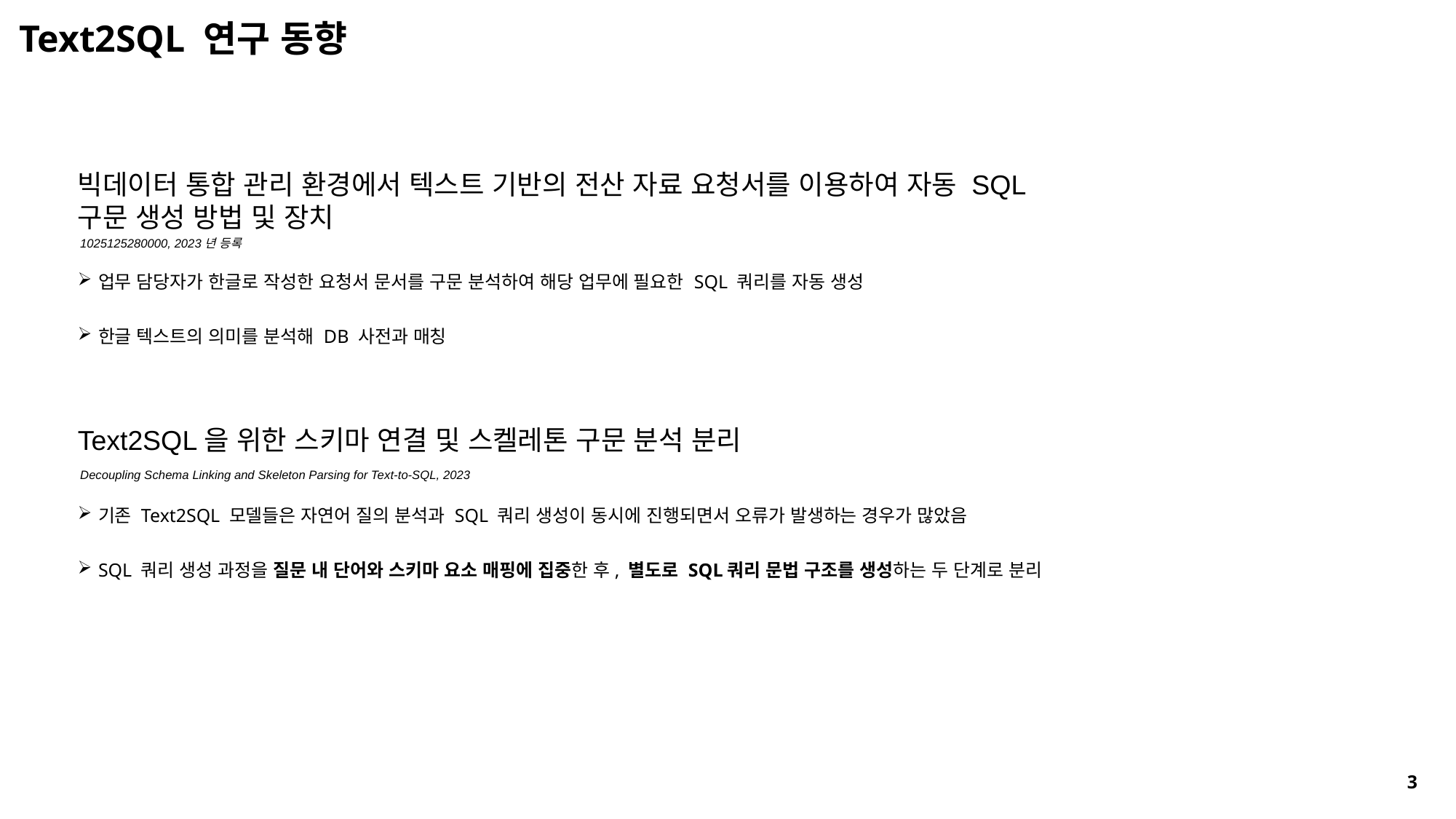

Text2SQL 연구 동향
빅데이터 통합 관리 환경에서 텍스트 기반의 전산 자료 요청서를 이용하여 자동 SQL 구문 생성 방법 및 장치
1025125280000, 2023년 등록
업무 담당자가 한글로 작성한 요청서 문서를 구문 분석하여 해당 업무에 필요한 SQL 쿼리를 자동 생성
한글 텍스트의 의미를 분석해 DB 사전과 매칭
Text2SQL을 위한 스키마 연결 및 스켈레톤 구문 분석 분리
Decoupling Schema Linking and Skeleton Parsing for Text-to-SQL, 2023
기존 Text2SQL 모델들은 자연어 질의 분석과 SQL 쿼리 생성이 동시에 진행되면서 오류가 발생하는 경우가 많았음
SQL 쿼리 생성 과정을 질문 내 단어와 스키마 요소 매핑에 집중한 후, 별도로 SQL쿼리 문법 구조를 생성하는 두 단계로 분리
3